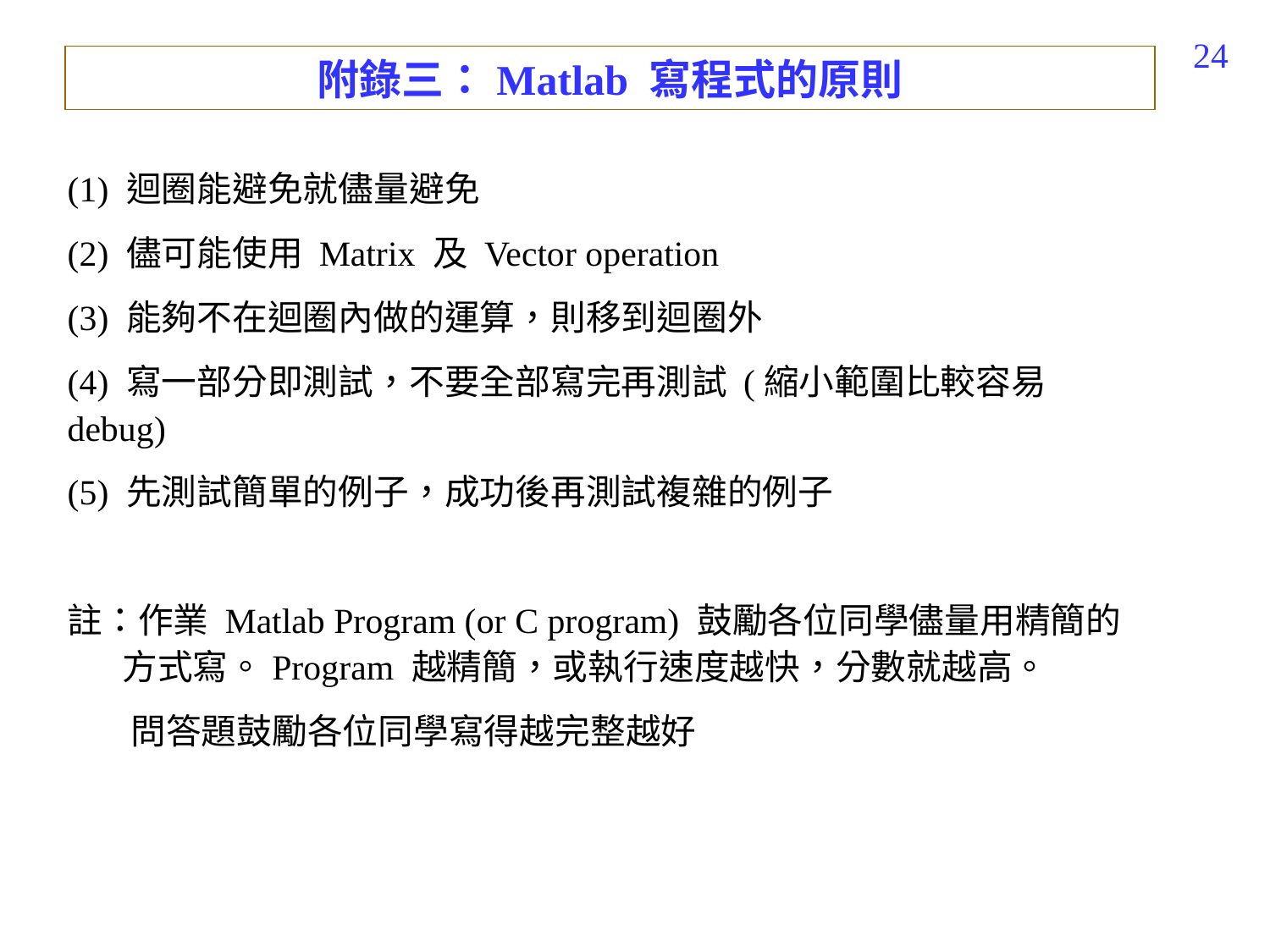

24
附錄三：Matlab 寫程式的原則
(1) 迴圈能避免就儘量避免
(2) 儘可能使用 Matrix 及 Vector operation
(3) 能夠不在迴圈內做的運算，則移到迴圈外
(4) 寫一部分即測試，不要全部寫完再測試 (縮小範圍比較容易 debug)
(5) 先測試簡單的例子，成功後再測試複雜的例子

註：作業 Matlab Program (or C program) 鼓勵各位同學儘量用精簡的
       方式寫。Program 越精簡，或執行速度越快，分數就越高。
       問答題鼓勵各位同學寫得越完整越好